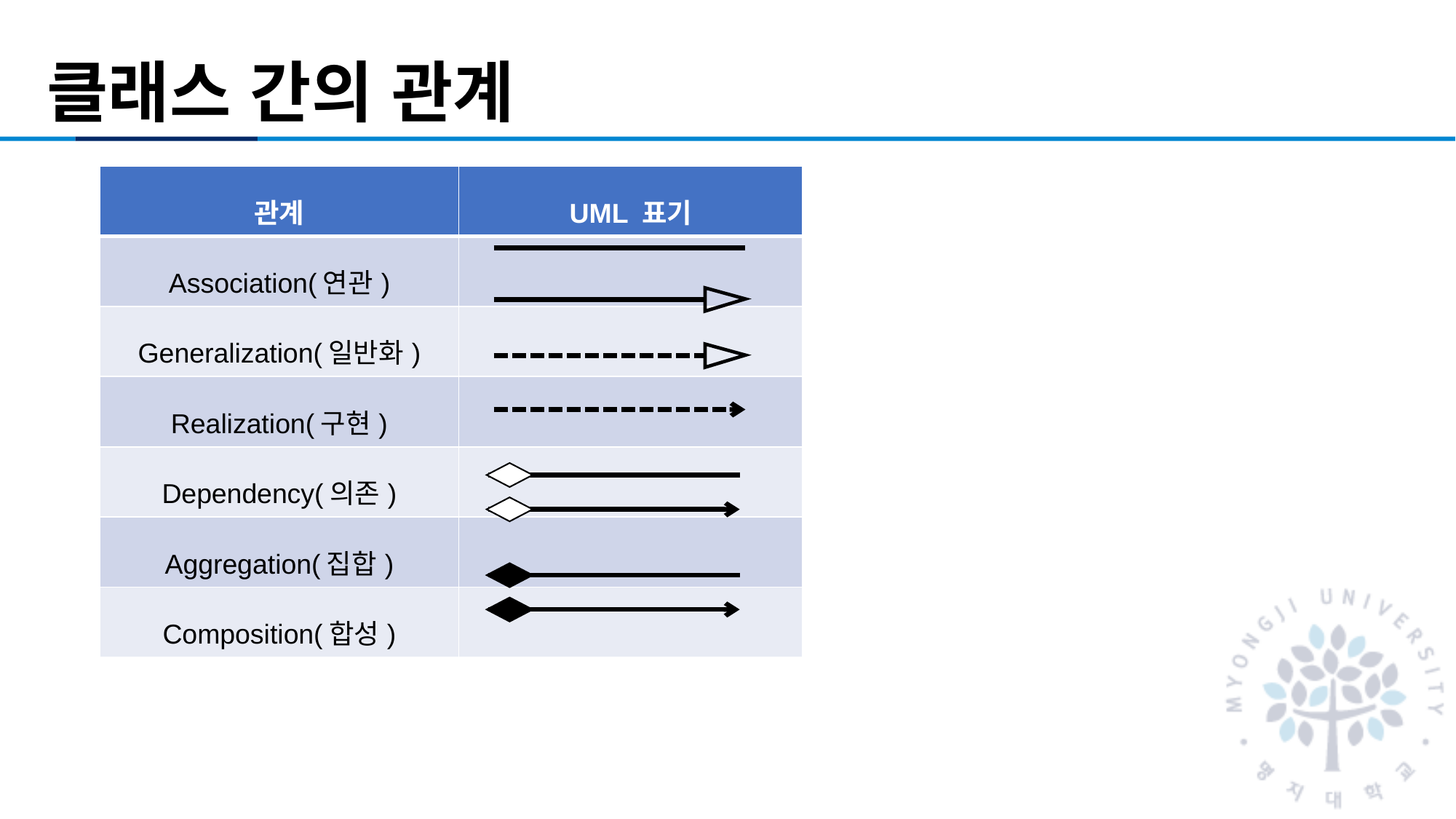

# 클래스 간의 관계
| 관계 | UML 표기 |
| --- | --- |
| Association(연관) |  |
| Generalization(일반화) |  |
| Realization(구현) |  |
| Dependency(의존) |  |
| Aggregation(집합) |  |
| Composition(합성) |  |